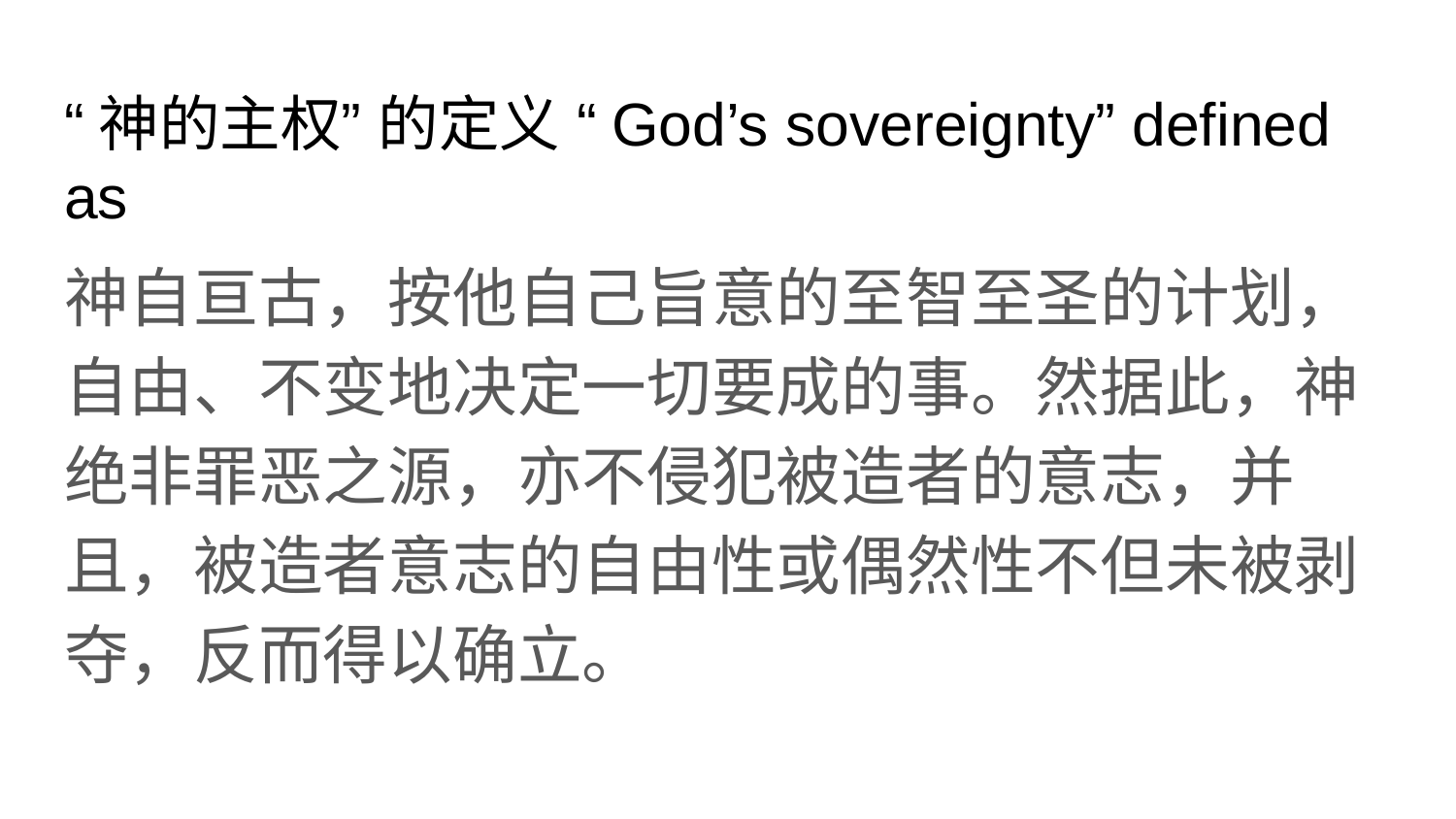

# “神的主权” 的定义 “God’s sovereignty” defined as
神自亘古，按他自己旨意的至智至圣的计划，自由、不变地决定一切要成的事。然据此，神绝非罪恶之源，亦不侵犯被造者的意志，并且，被造者意志的自由性或偶然性不但未被剥夺，反而得以确立。